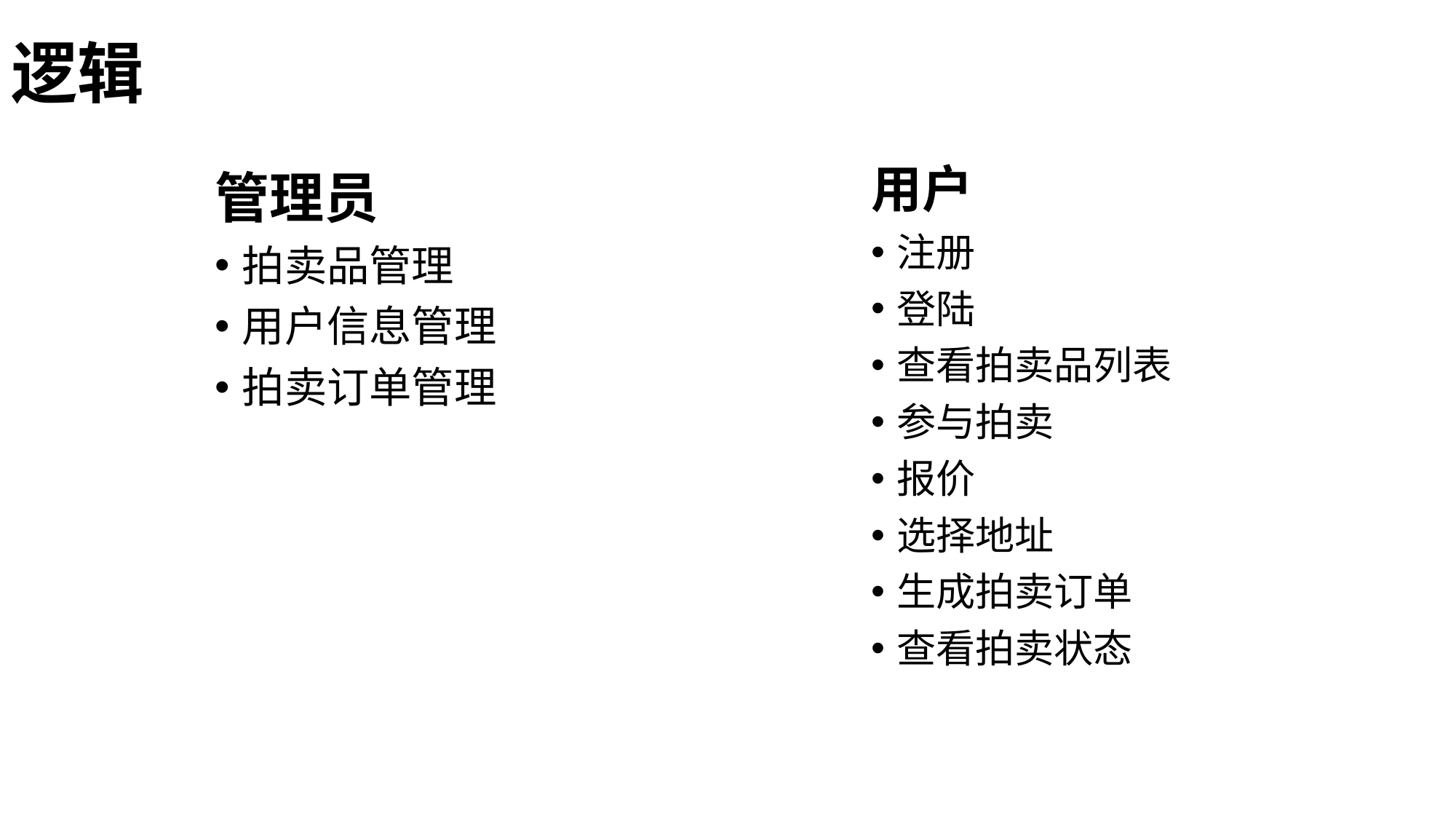

# 逻辑
管理员
拍卖品管理
用户信息管理
拍卖订单管理
用户
注册
登陆
查看拍卖品列表
参与拍卖
报价
选择地址
生成拍卖订单
查看拍卖状态